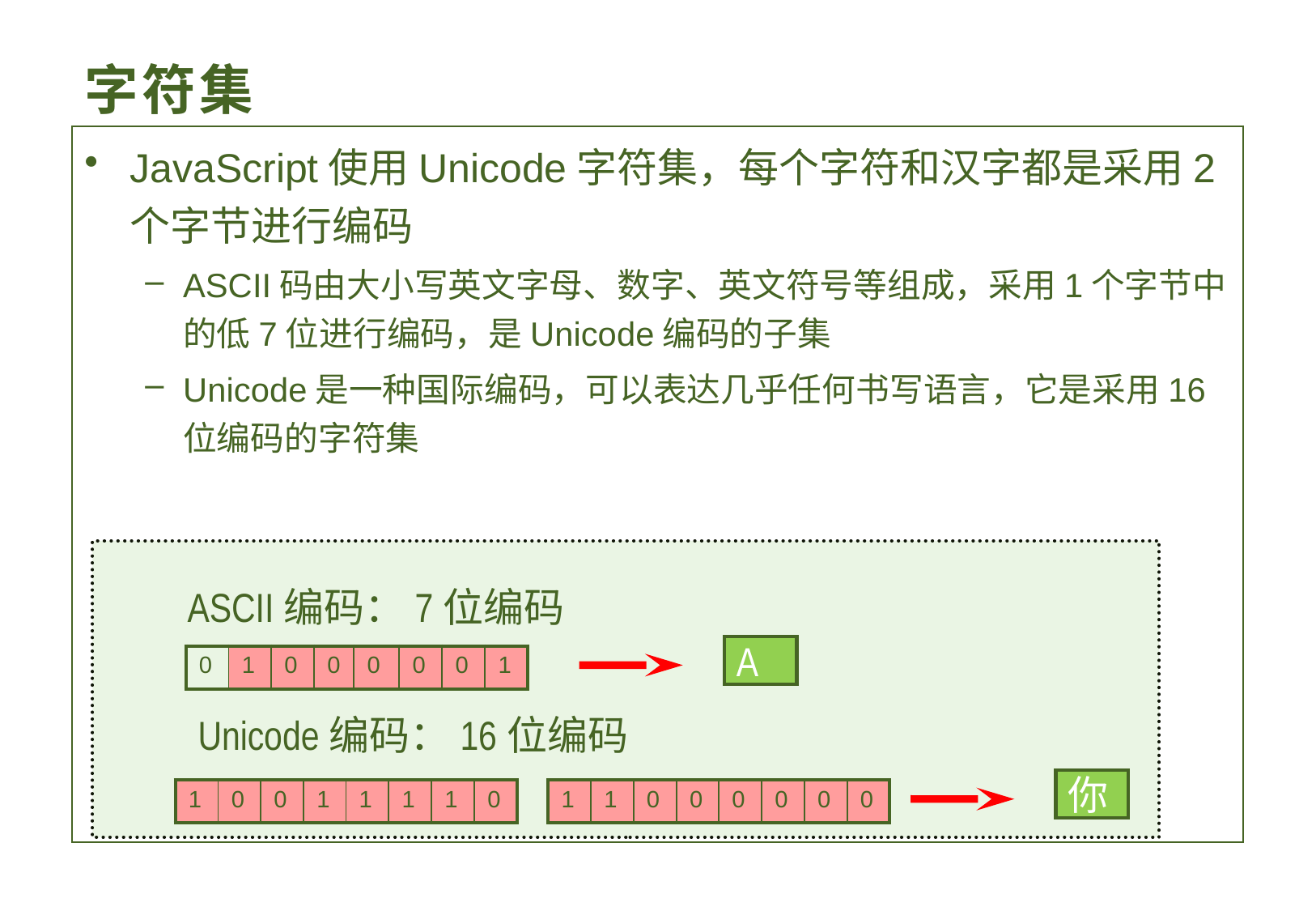

# 字符集
JavaScript使用Unicode字符集，每个字符和汉字都是采用2个字节进行编码
ASCII码由大小写英文字母、数字、英文符号等组成，采用1个字节中的低7位进行编码，是Unicode编码的子集
Unicode是一种国际编码，可以表达几乎任何书写语言，它是采用16位编码的字符集

ASCII编码：7位编码
A
| 0 | 1 | 0 | 0 | 0 | 0 | 0 | 1 |
| --- | --- | --- | --- | --- | --- | --- | --- |

Unicode编码：16位编码
你
| 1 | 0 | 0 | 1 | 1 | 1 | 1 | 0 |
| --- | --- | --- | --- | --- | --- | --- | --- |
| 1 | 1 | 0 | 0 | 0 | 0 | 0 | 0 |
| --- | --- | --- | --- | --- | --- | --- | --- |